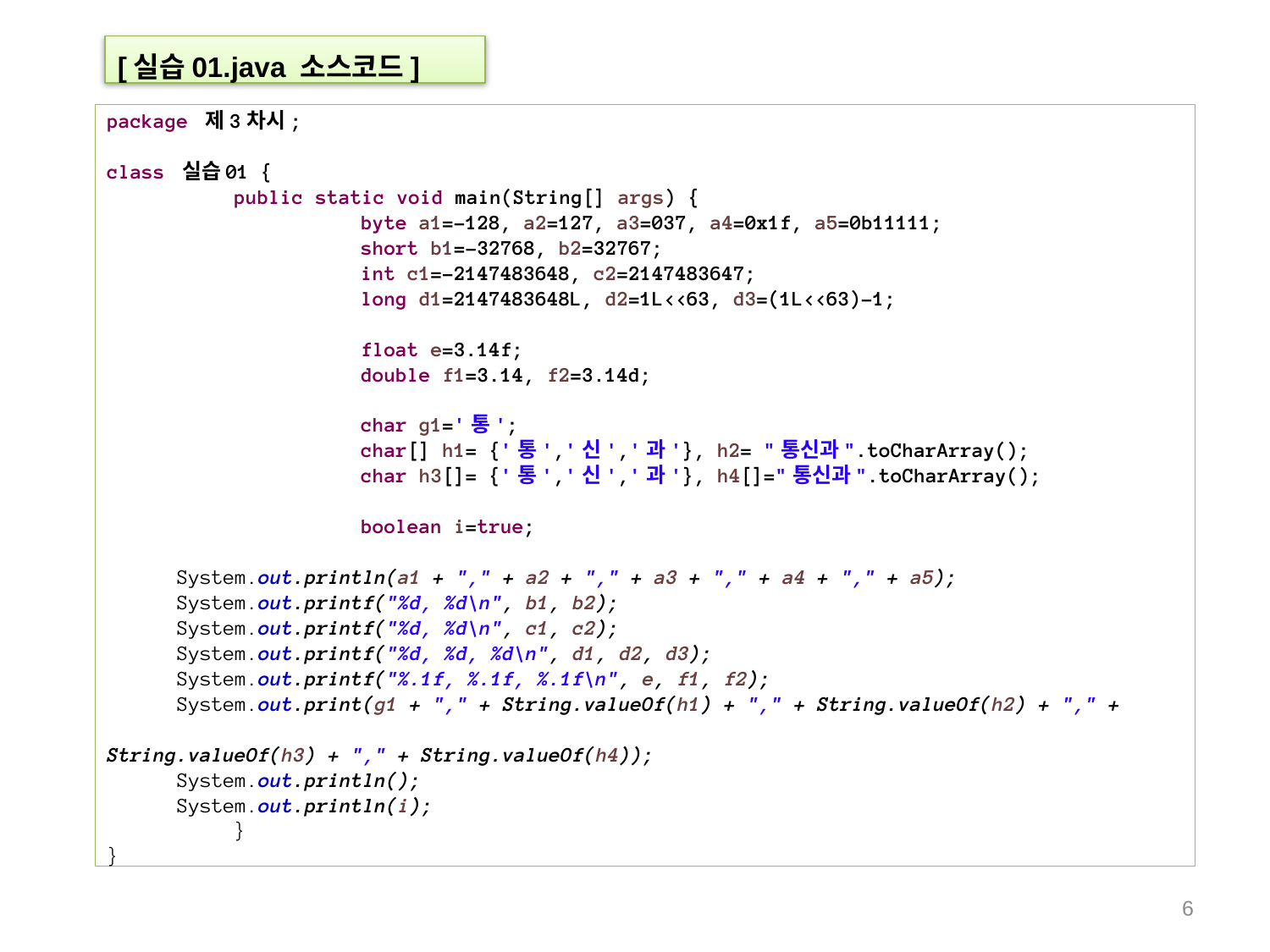

[실습01.java 소스코드]
package 제3차시;

class 실습01 {
	public static void main(String[] args) {
		byte a1=-128, a2=127, a3=037, a4=0x1f, a5=0b11111;
		short b1=-32768, b2=32767;
		int c1=-2147483648, c2=2147483647;
		long d1=2147483648L, d2=1L<<63, d3=(1L<<63)-1;

		float e=3.14f;
		double f1=3.14, f2=3.14d;

		char g1='통';
		char[] h1= {'통','신','과'}, h2= "통신과".toCharArray();
		char h3[]= {'통','신','과'}, h4[]="통신과".toCharArray();

		boolean i=true;

      System.out.println(a1 + "," + a2 + "," + a3 + "," + a4 + "," + a5);
      System.out.printf("%d, %d\n", b1, b2);
      System.out.printf("%d, %d\n", c1, c2);
      System.out.printf("%d, %d, %d\n", d1, d2, d3);
      System.out.printf("%.1f, %.1f, %.1f\n", e, f1, f2);
      System.out.print(g1 + "," + String.valueOf(h1) + "," + String.valueOf(h2) + "," +
							 String.valueOf(h3) + "," + String.valueOf(h4));
      System.out.println();
      System.out.println(i);
	}
}
6